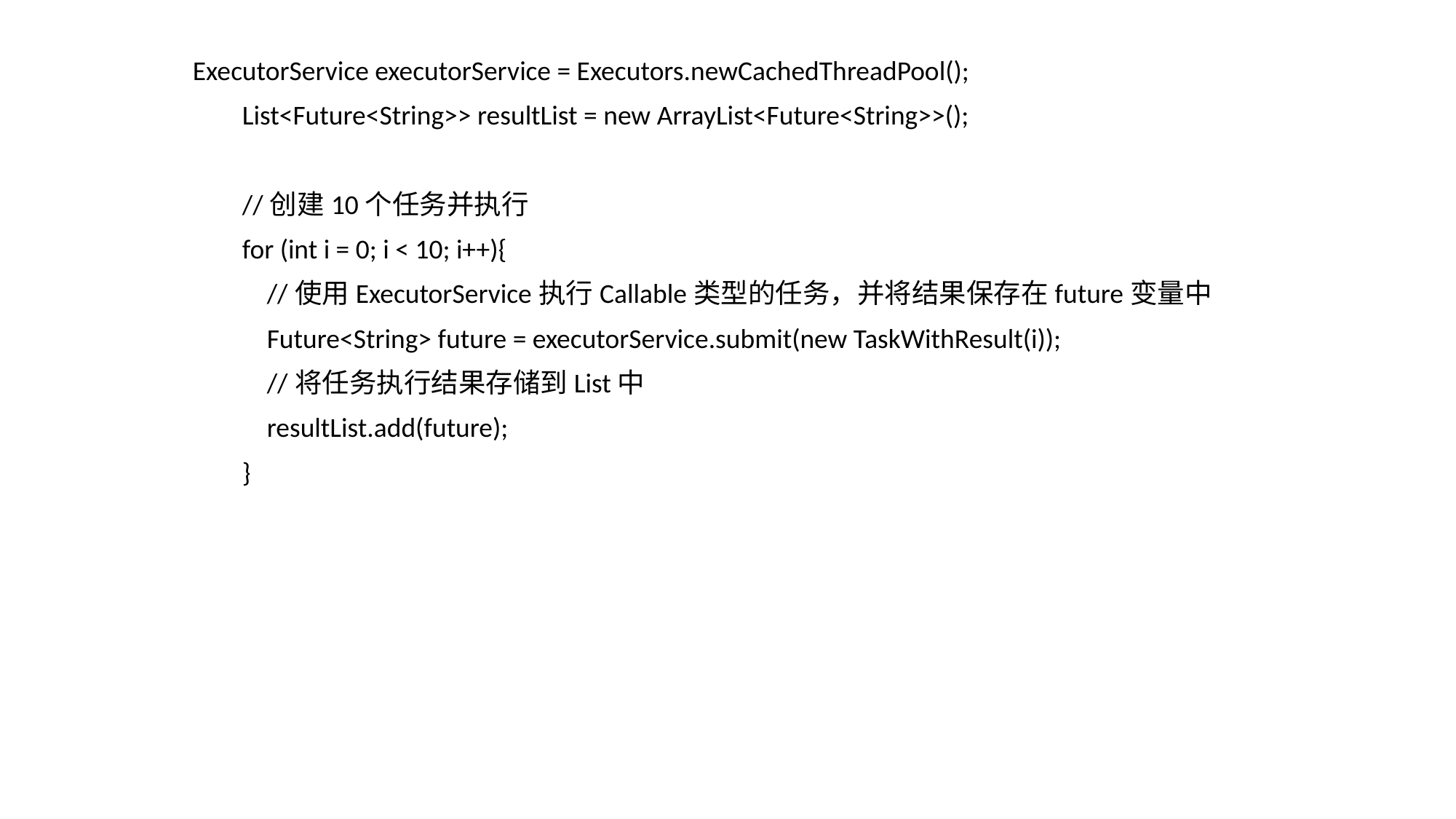

ExecutorService executorService = Executors.newCachedThreadPool();
        List<Future<String>> resultList = new ArrayList<Future<String>>();

        //创建10个任务并执行
        for (int i = 0; i < 10; i++){
            //使用ExecutorService执行Callable类型的任务，并将结果保存在future变量中
            Future<String> future = executorService.submit(new TaskWithResult(i));
            //将任务执行结果存储到List中
            resultList.add(future);
        }